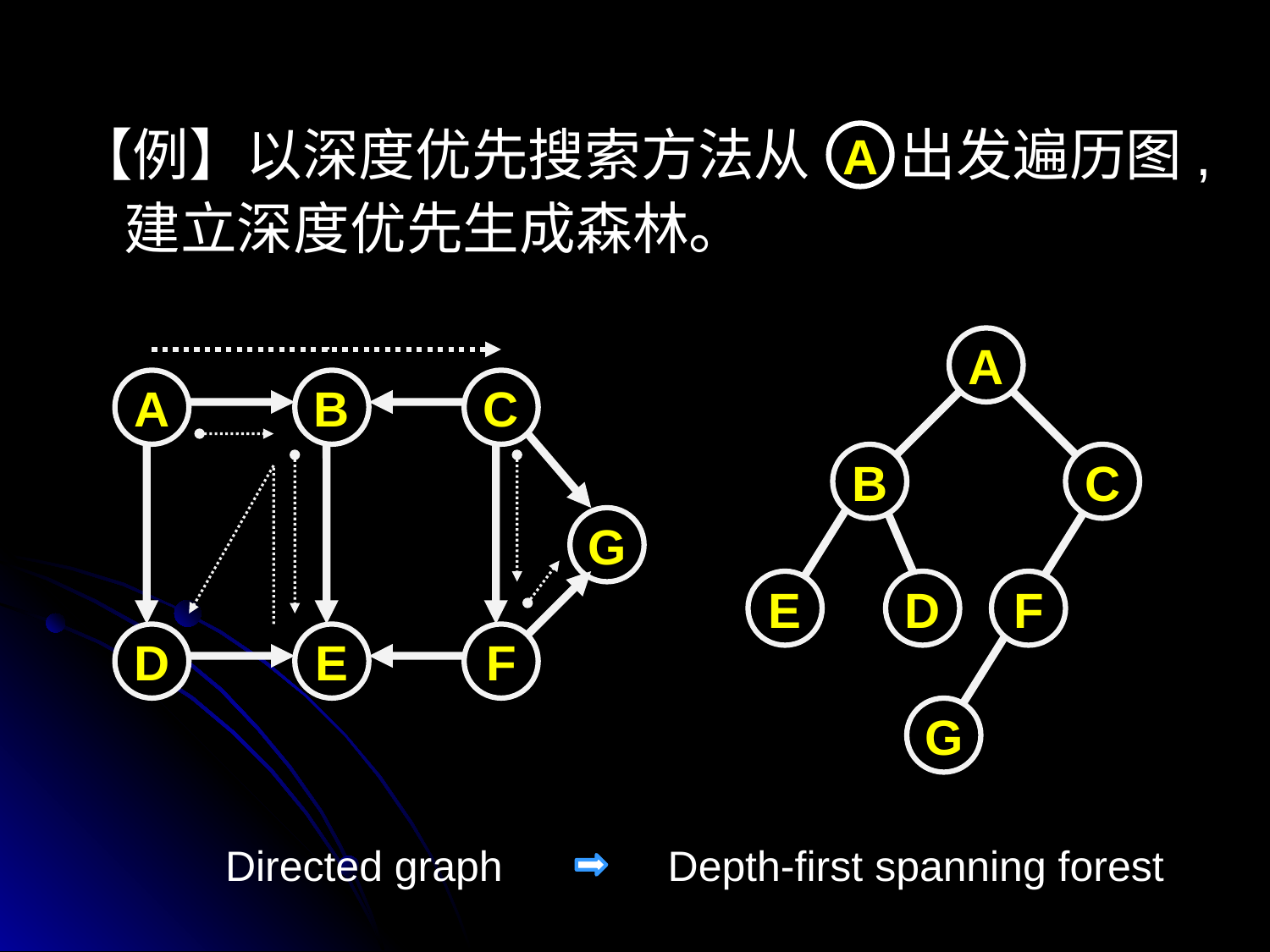

【例】以深度优先搜索方法从       出发遍历图, 建立深度优先生成森林。
A
A
A
B
C

B
C

G

E
D
F
D
E
F

G
Directed graph
Depth-first spanning forest